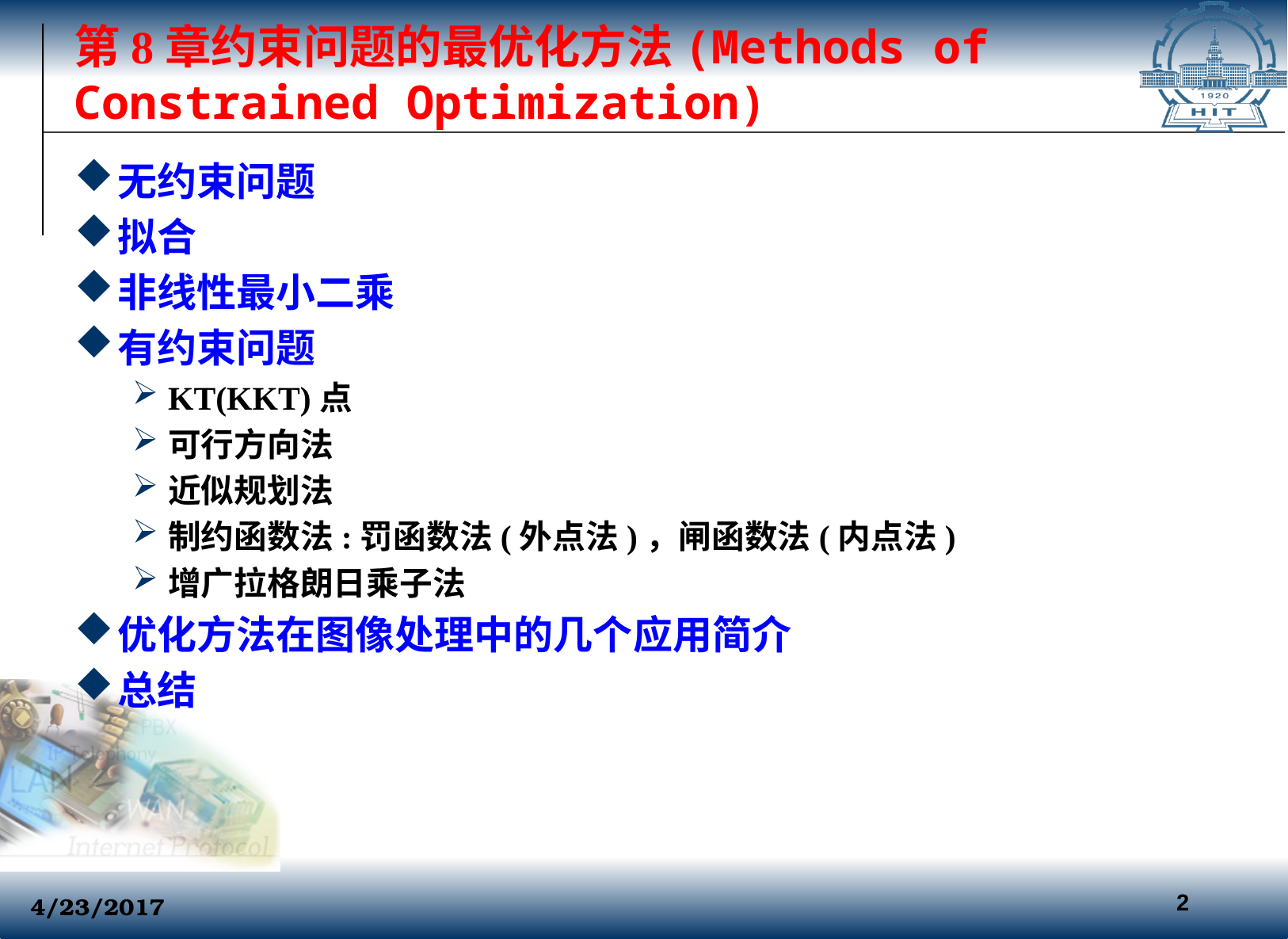

# 第8章约束问题的最优化方法(Methods of Constrained Optimization)
无约束问题
拟合
非线性最小二乘
有约束问题
KT(KKT)点
可行方向法
近似规划法
制约函数法:罚函数法(外点法)，闸函数法(内点法)
增广拉格朗日乘子法
优化方法在图像处理中的几个应用简介
总结